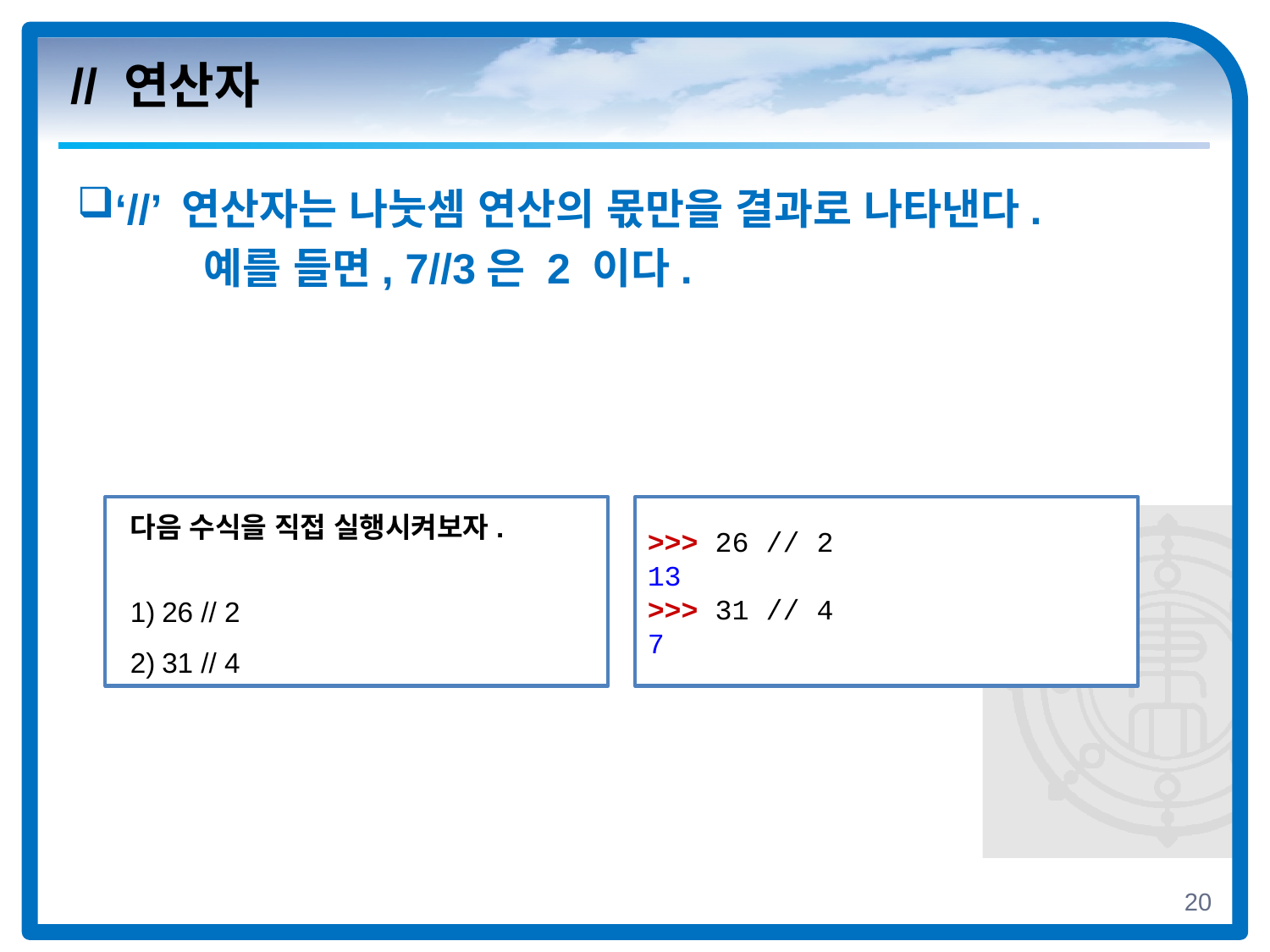

# // 연산자
‘//’ 연산자는 나눗셈 연산의 몫만을 결과로 나타낸다.
	예를 들면, 7//3은 2 이다.

다음 수식을 직접 실행시켜보자.

26 // 2
31 // 4

>>> 26 // 2
13
>>> 31 // 4
7
20